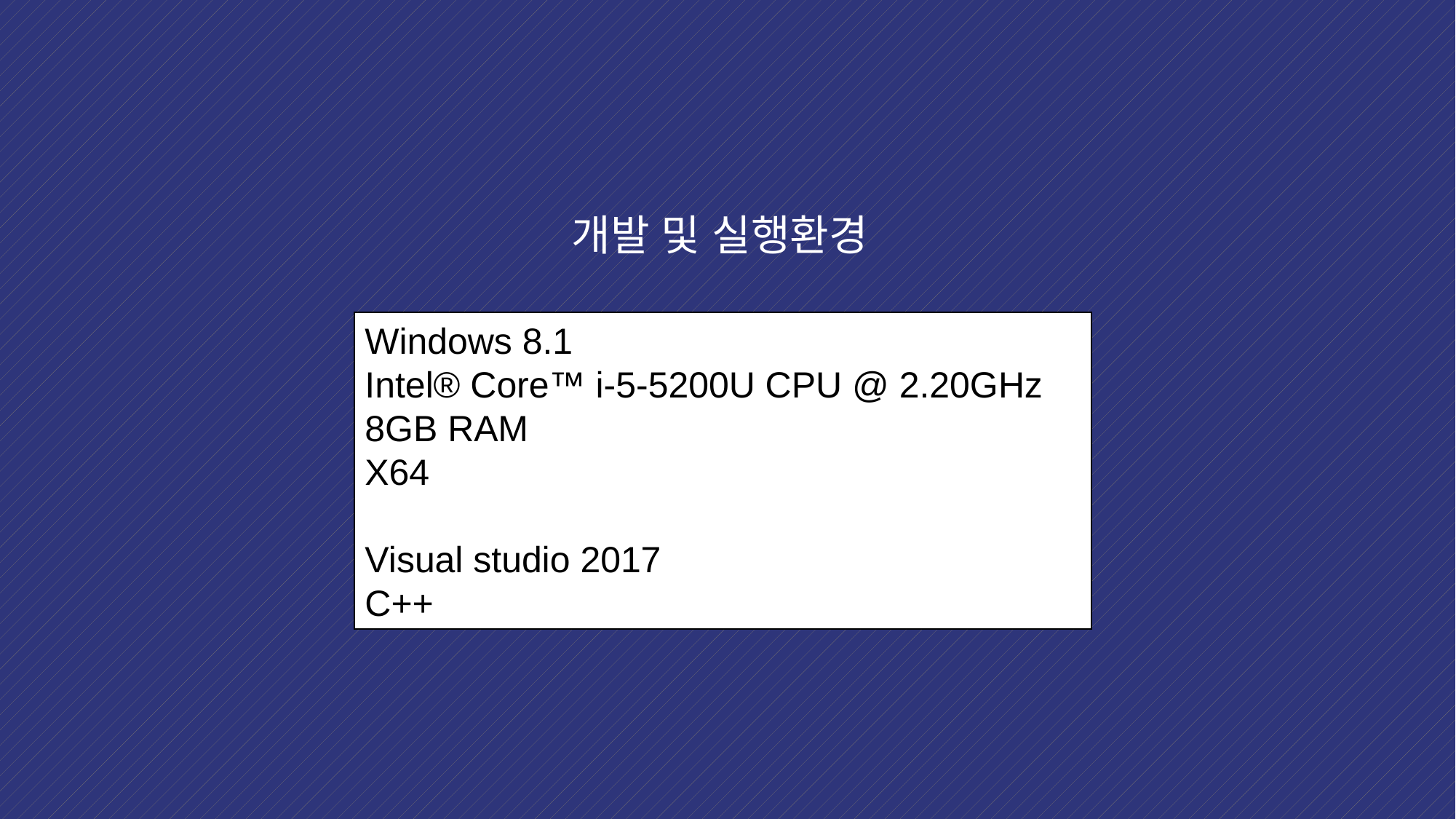

개발 및 실행환경
Windows 8.1
Intel® Core™ i-5-5200U CPU @ 2.20GHz
8GB RAM
X64

Visual studio 2017
C++